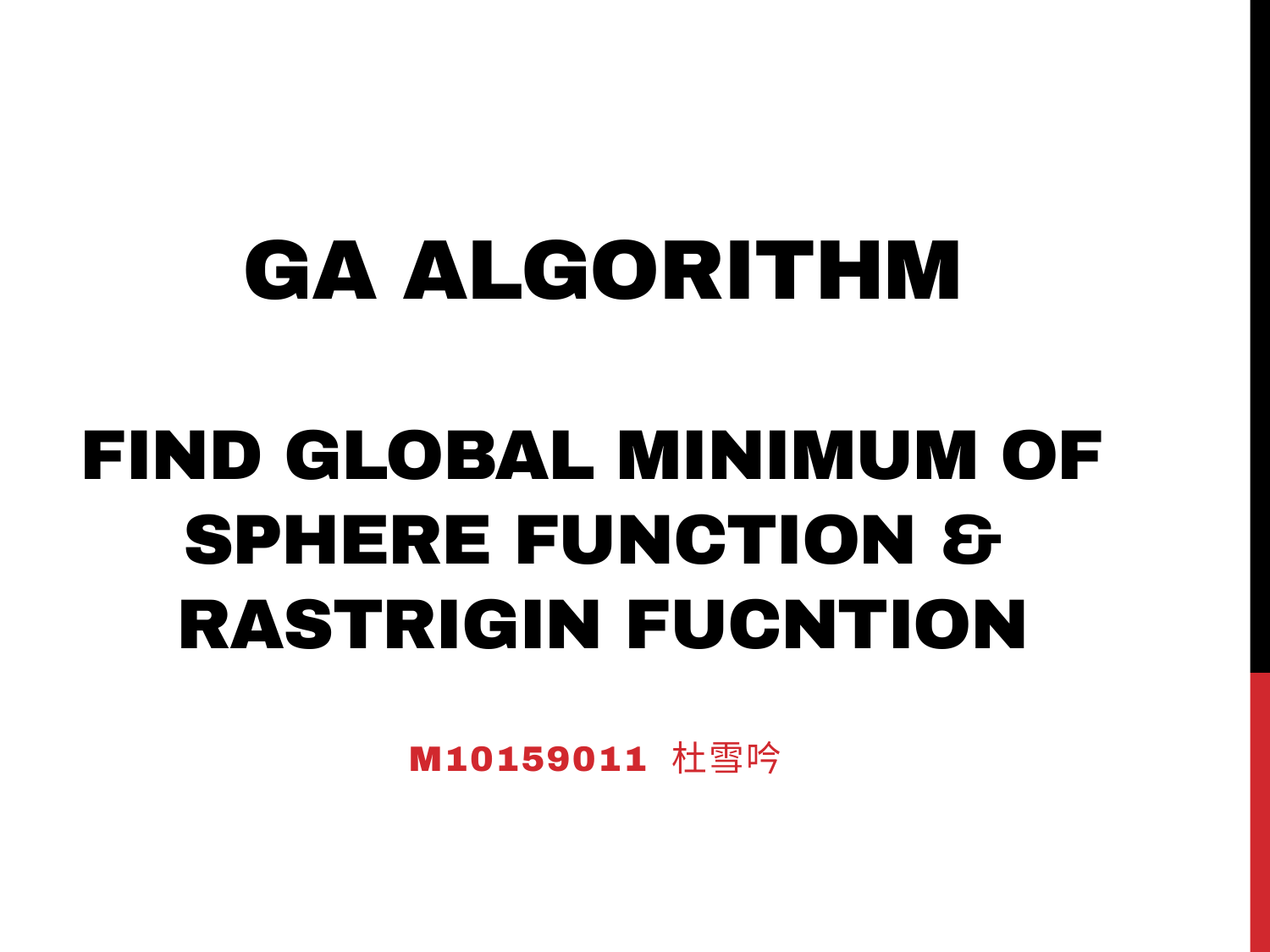

# GA algorithm Find Global minimum of SPHERE function & rastrigin fucntion
M10159011 杜雪吟